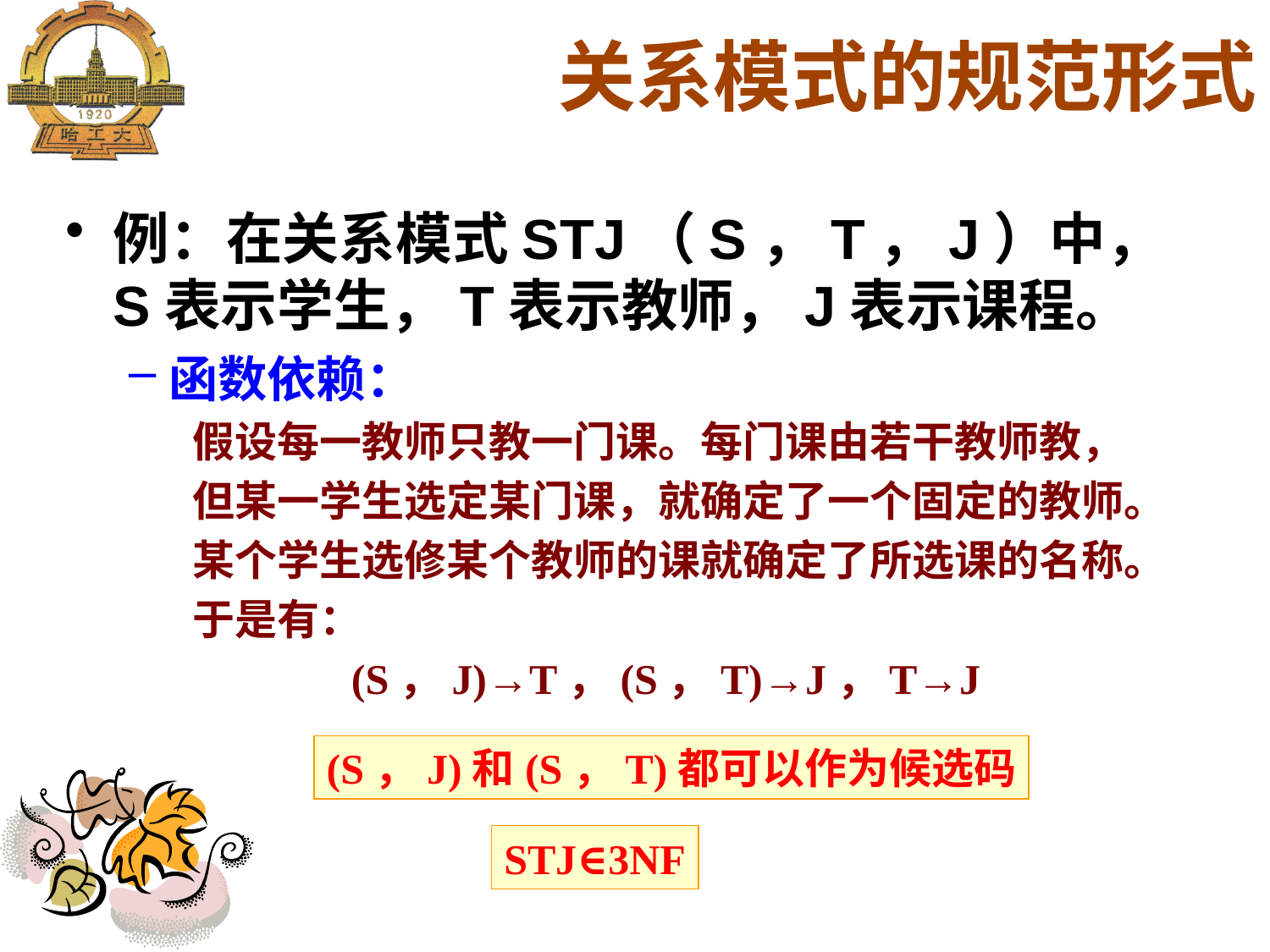

关系模式的规范形式
例：在关系模式STJ（S，T，J）中，S表示学生，T表示教师，J表示课程。
函数依赖：
假设每一教师只教一门课。每门课由若干教师教，
但某一学生选定某门课，就确定了一个固定的教师。
某个学生选修某个教师的课就确定了所选课的名称。
于是有：
               (S，J)→T，(S，T)→J，T→J
(S，J)和(S，T)都可以作为候选码
STJ∈3NF